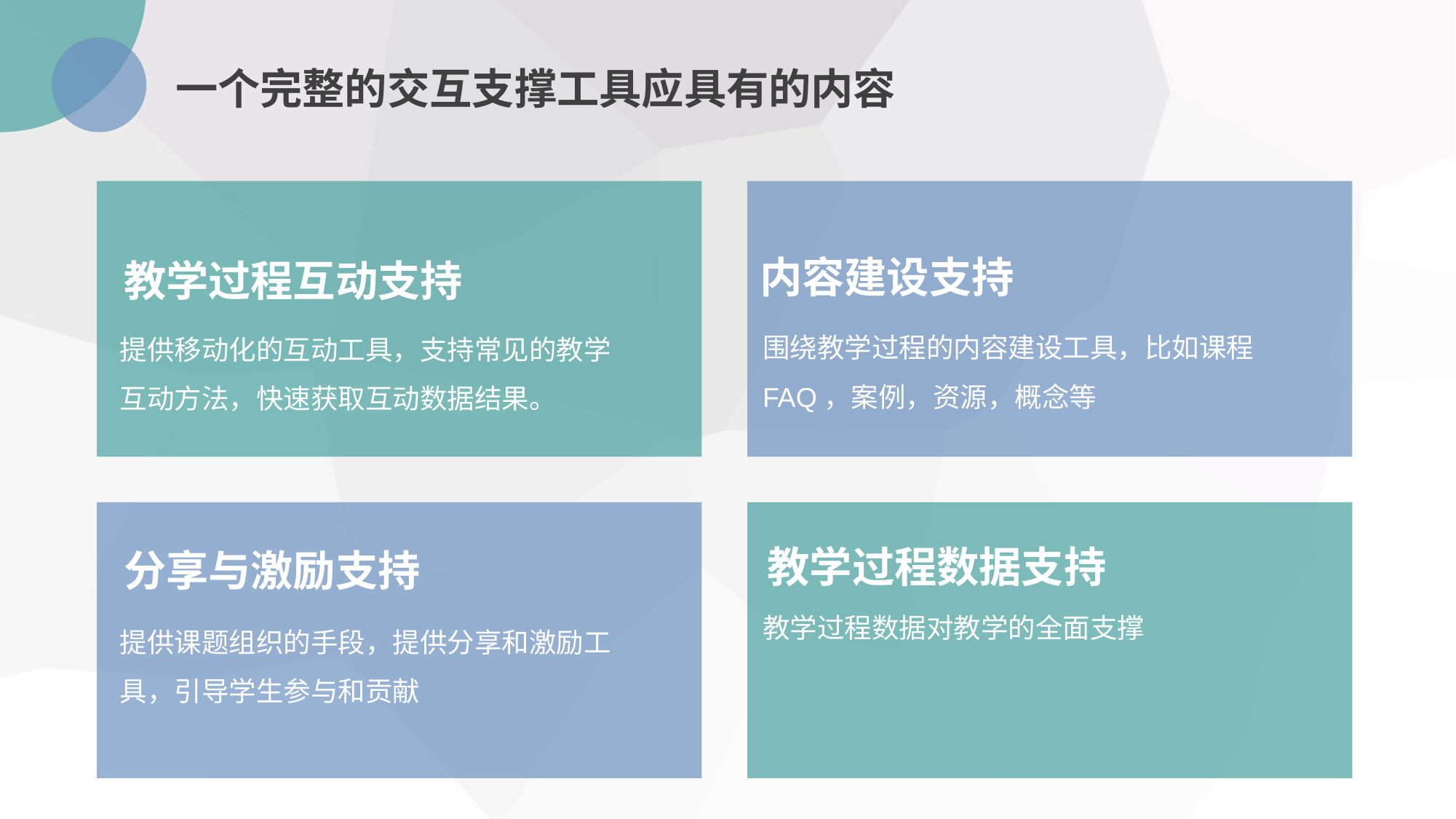

一个完整的交互支撑工具应具有的内容

内容建设支持
教学过程互动支持
围绕教学过程的内容建设工具，比如课程FAQ，案例，资源，概念等
提供移动化的互动工具，支持常见的教学互动方法，快速获取互动数据结果。

教学过程数据支持
分享与激励支持
教学过程数据对教学的全面支撑
提供课题组织的手段，提供分享和激励工具，引导学生参与和贡献